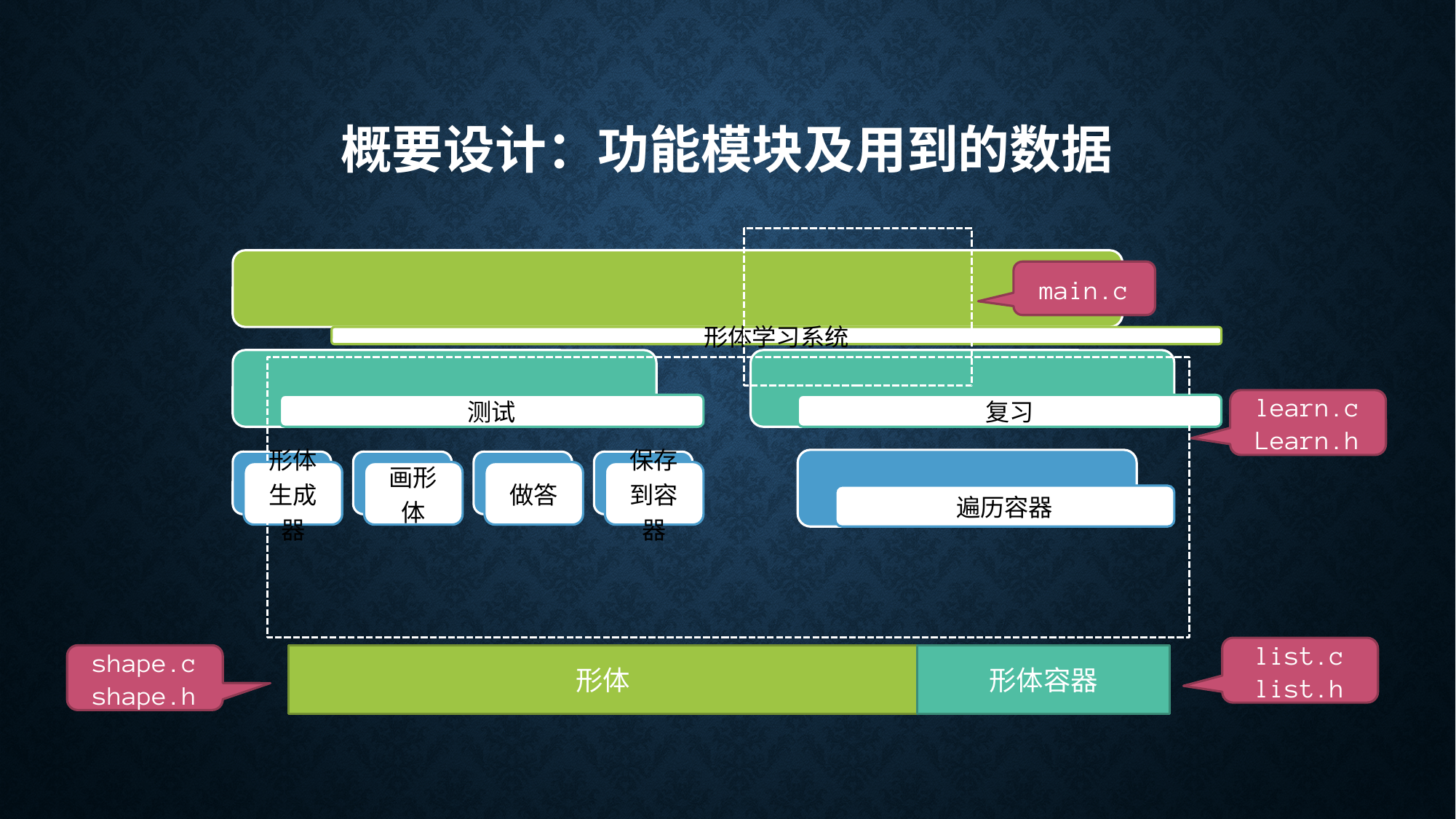

# 概要设计：功能模块及用到的数据

形体学习系统
测试
形体生成器
画形体
复习
做答
保存到容器
遍历容器
main.c

learn.c
Learn.h
list.c
list.h
shape.c
shape.h
形体
形体容器